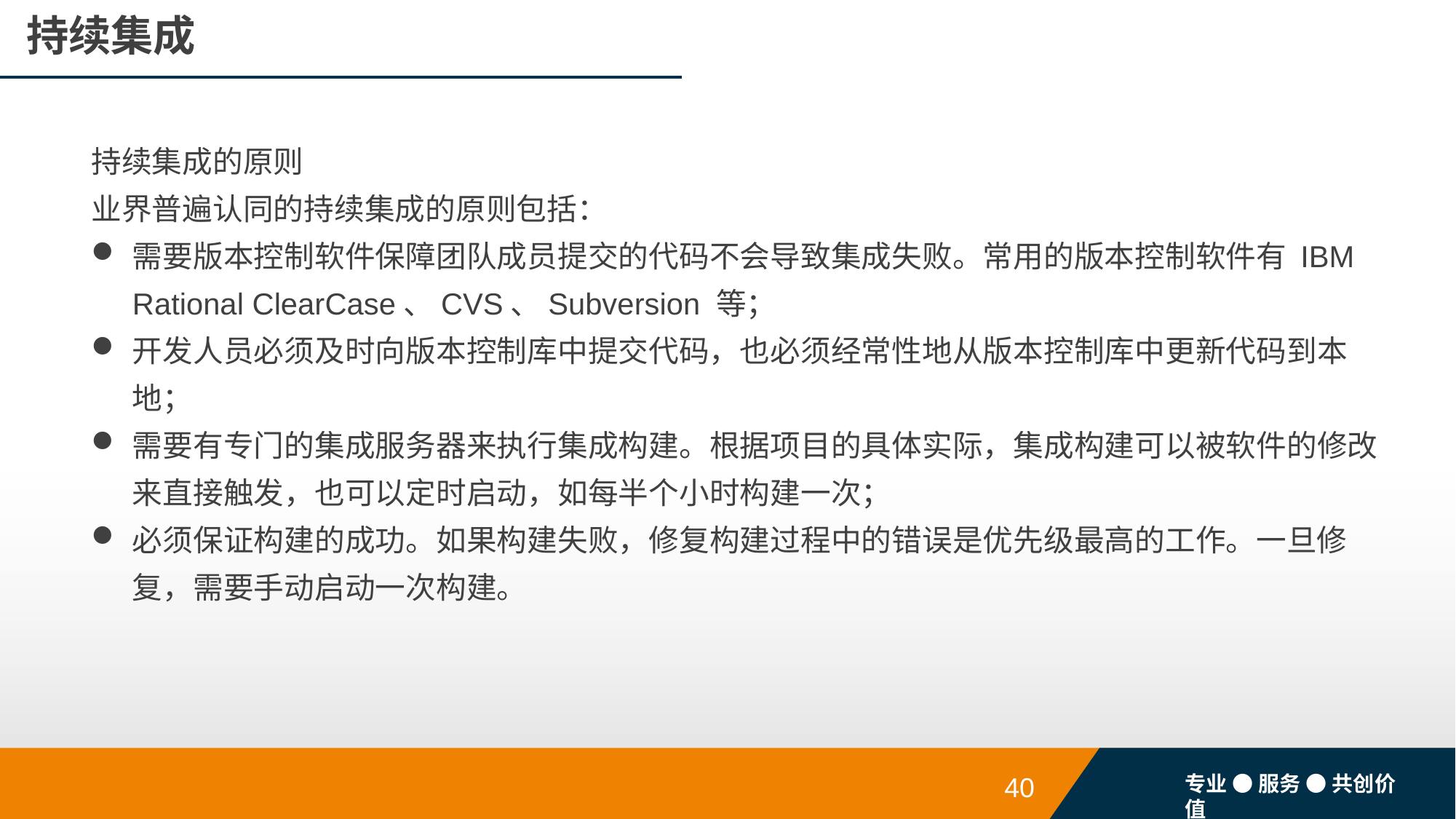

# 持续集成
持续集成的原则
业界普遍认同的持续集成的原则包括：
需要版本控制软件保障团队成员提交的代码不会导致集成失败。常用的版本控制软件有 IBM Rational ClearCase、CVS、Subversion 等；
开发人员必须及时向版本控制库中提交代码，也必须经常性地从版本控制库中更新代码到本地；
需要有专门的集成服务器来执行集成构建。根据项目的具体实际，集成构建可以被软件的修改来直接触发，也可以定时启动，如每半个小时构建一次；
必须保证构建的成功。如果构建失败，修复构建过程中的错误是优先级最高的工作。一旦修复，需要手动启动一次构建。